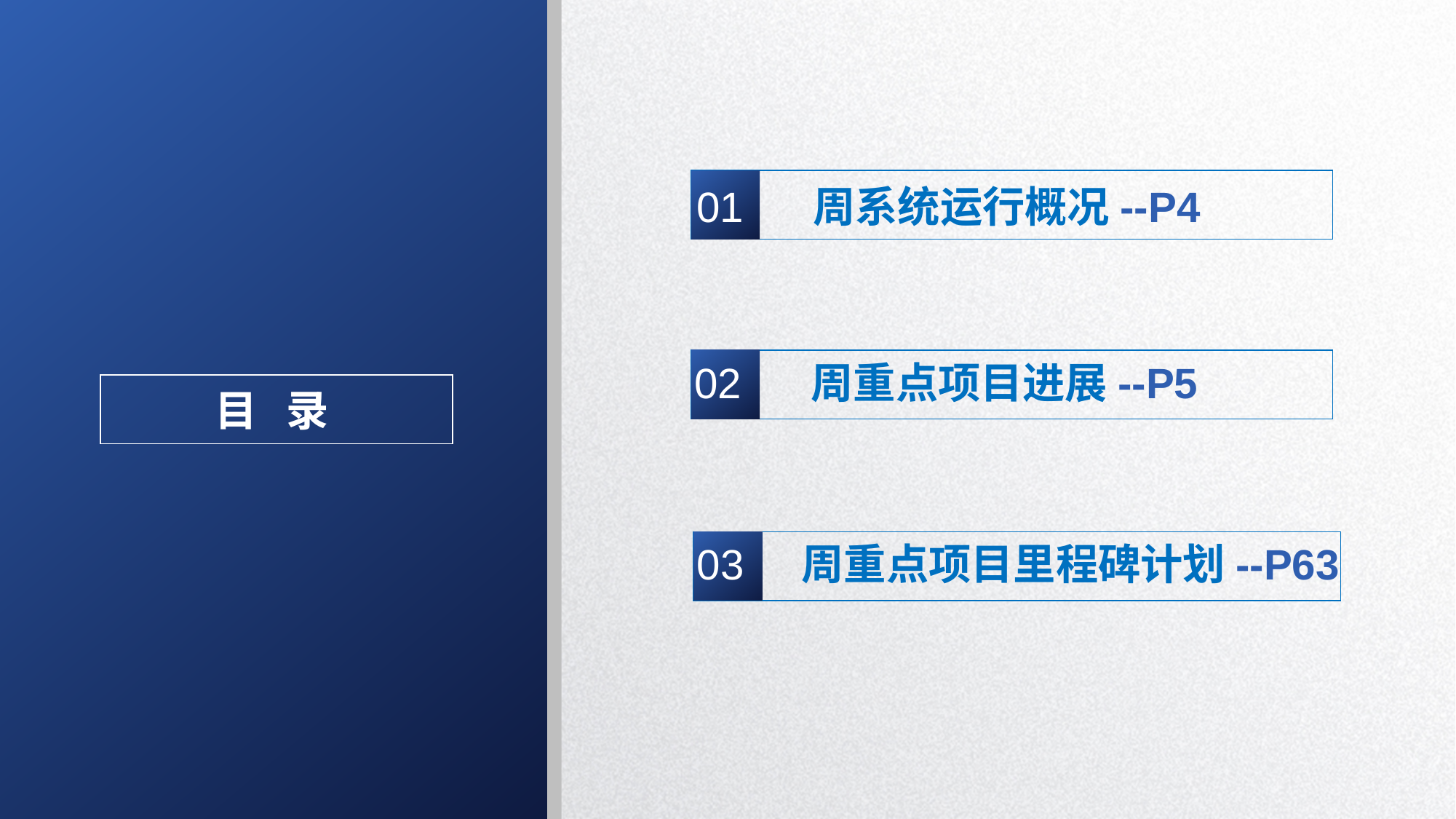

01     周系统运行概况--P4

02     周重点项目进展--P5

目   录

03    周重点项目里程碑计划--P63
2